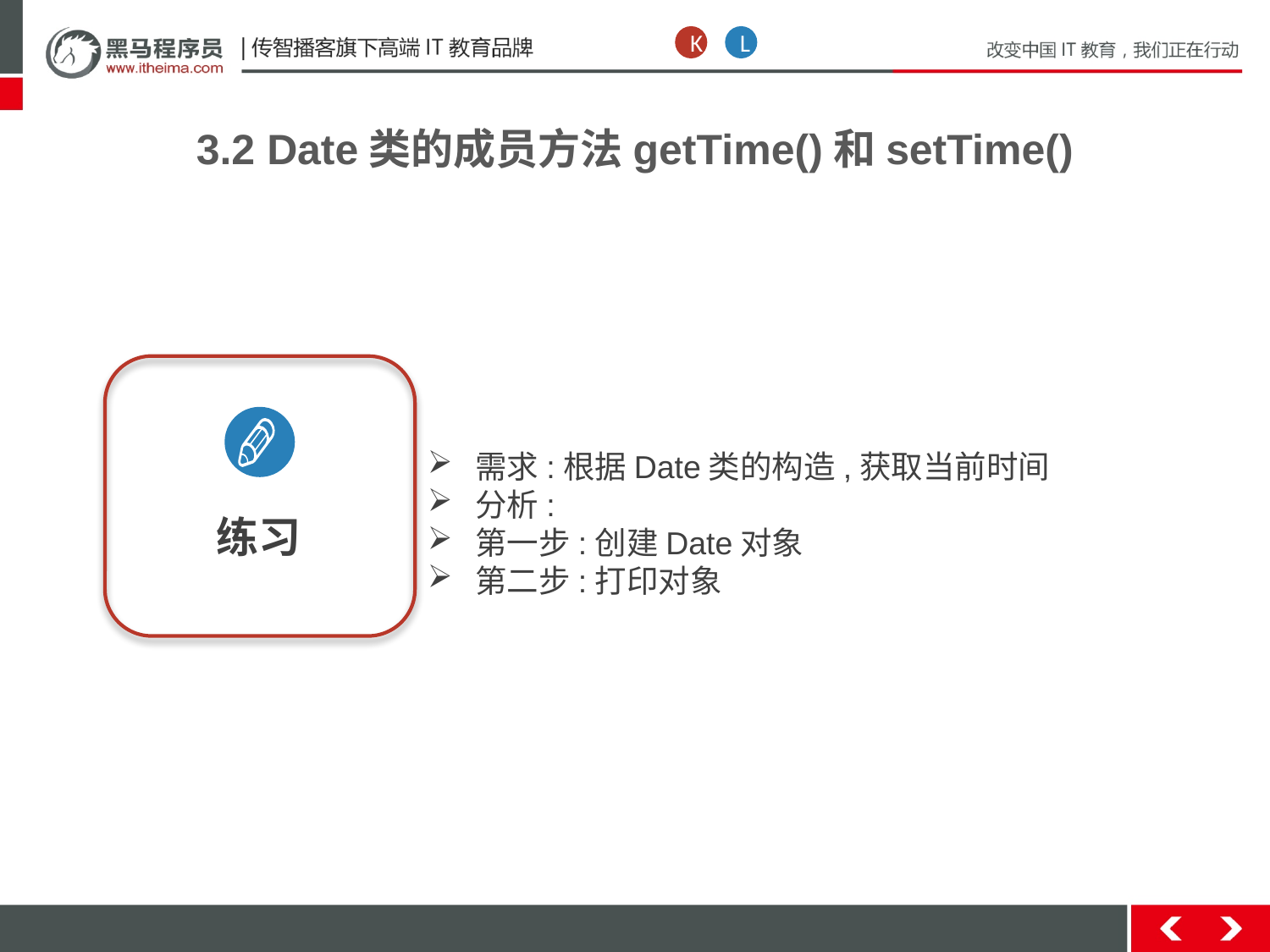

K
L
3.2 Date类的成员方法getTime()和setTime()

练习
需求:根据Date类的构造,获取当前时间
分析:
第一步:创建Date对象
第二步:打印对象